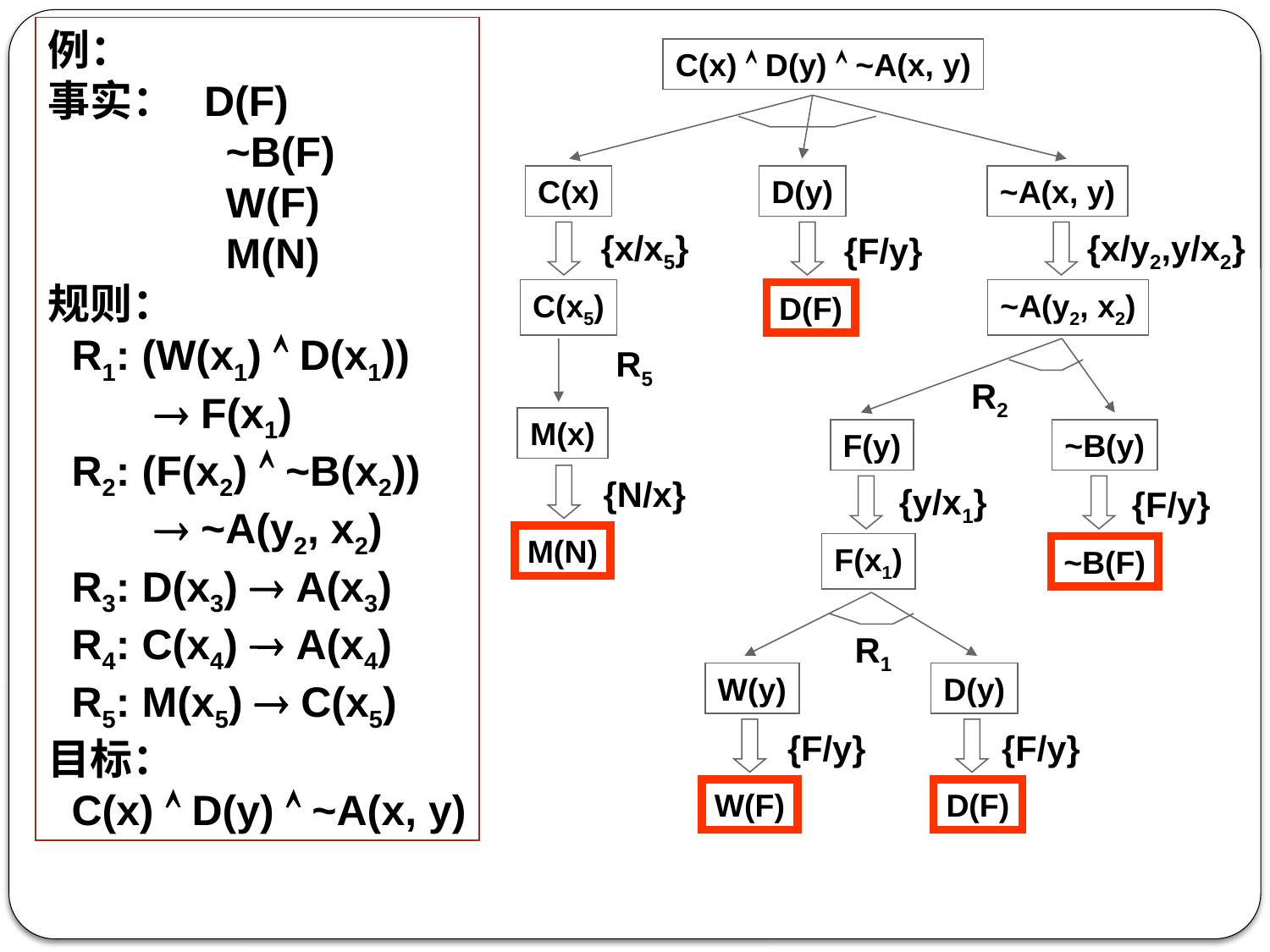

例：
事实：  D(F)
               ~B(F)
               W(F)
               M(N)
规则：
  R1: (W(x1) ∧ D(x1))
         → F(x1)
  R2: (F(x2) ∧ ~B(x2))
         → ~A(y2, x2)
  R3: D(x3) → A(x3)
  R4: C(x4) → A(x4)
  R5: M(x5) → C(x5)
目标：
  C(x) ∧ D(y) ∧ ~A(x, y)
C(x) ∧ D(y) ∧ ~A(x, y)

C(x)
D(y)
~A(x, y)
{x/x5}
{F/y}
{x/y2,y/x2}

C(x5)
~A(y2, x2)
D(F)
R5

R2
M(x)
F(y)
~B(y)
{N/x}

{y/x1}
{F/y}

M(N)
F(x1)
~B(F)

R1
W(y)
D(y)
{F/y}
{F/y}

W(F)
D(F)
39